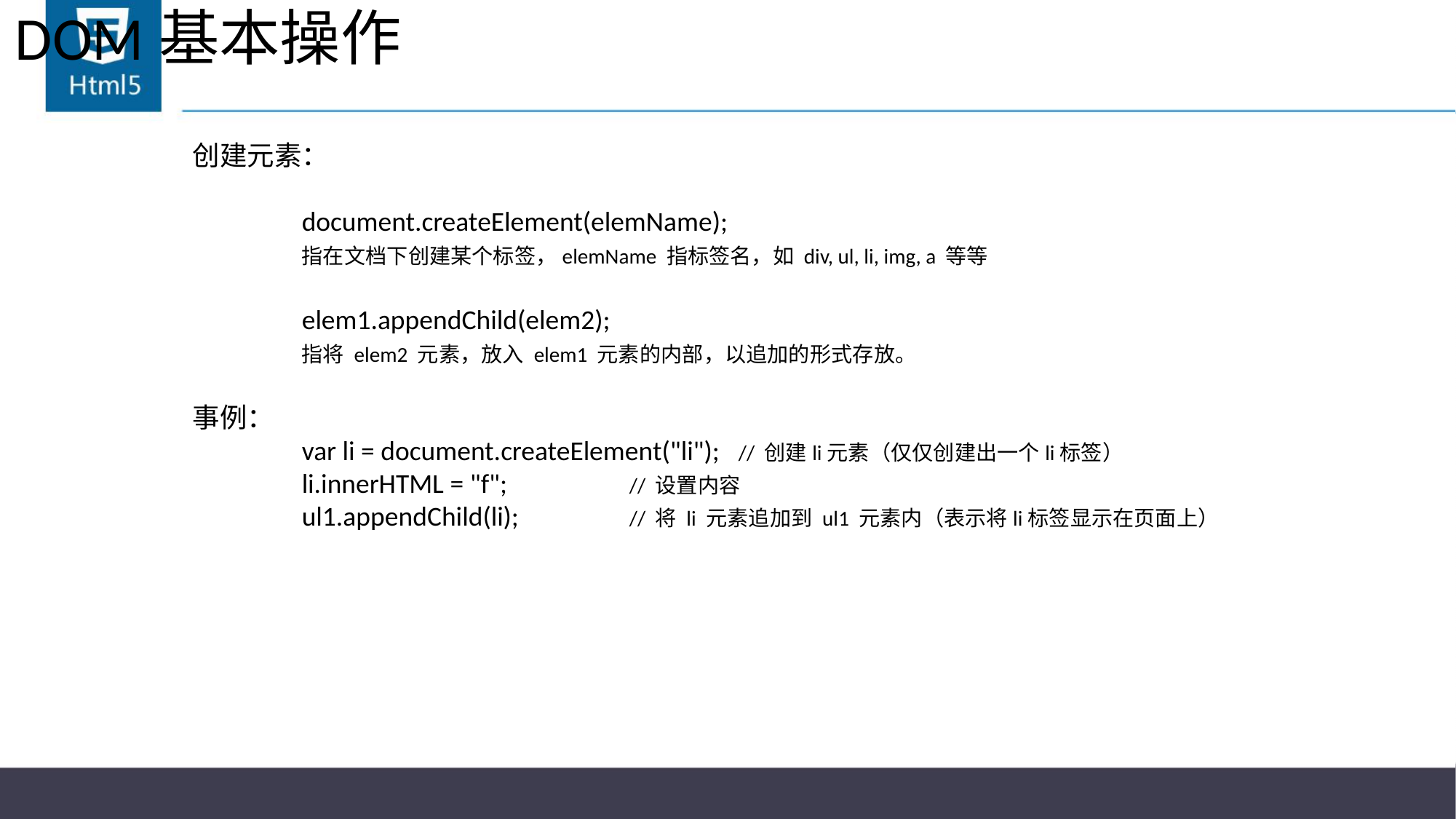

# DOM基本操作
创建元素：

	document.createElement(elemName);
	指在文档下创建某个标签，elemName 指标签名，如 div, ul, li, img, a 等等

	elem1.appendChild(elem2);
	指将 elem2 元素，放入 elem1 元素的内部，以追加的形式存放。

事例：
	var li = document.createElement("li");	// 创建li元素（仅仅创建出一个li标签）
	li.innerHTML = "f"; 		// 设置内容
	ul1.appendChild(li);		// 将 li 元素追加到 ul1 元素内（表示将li标签显示在页面上）